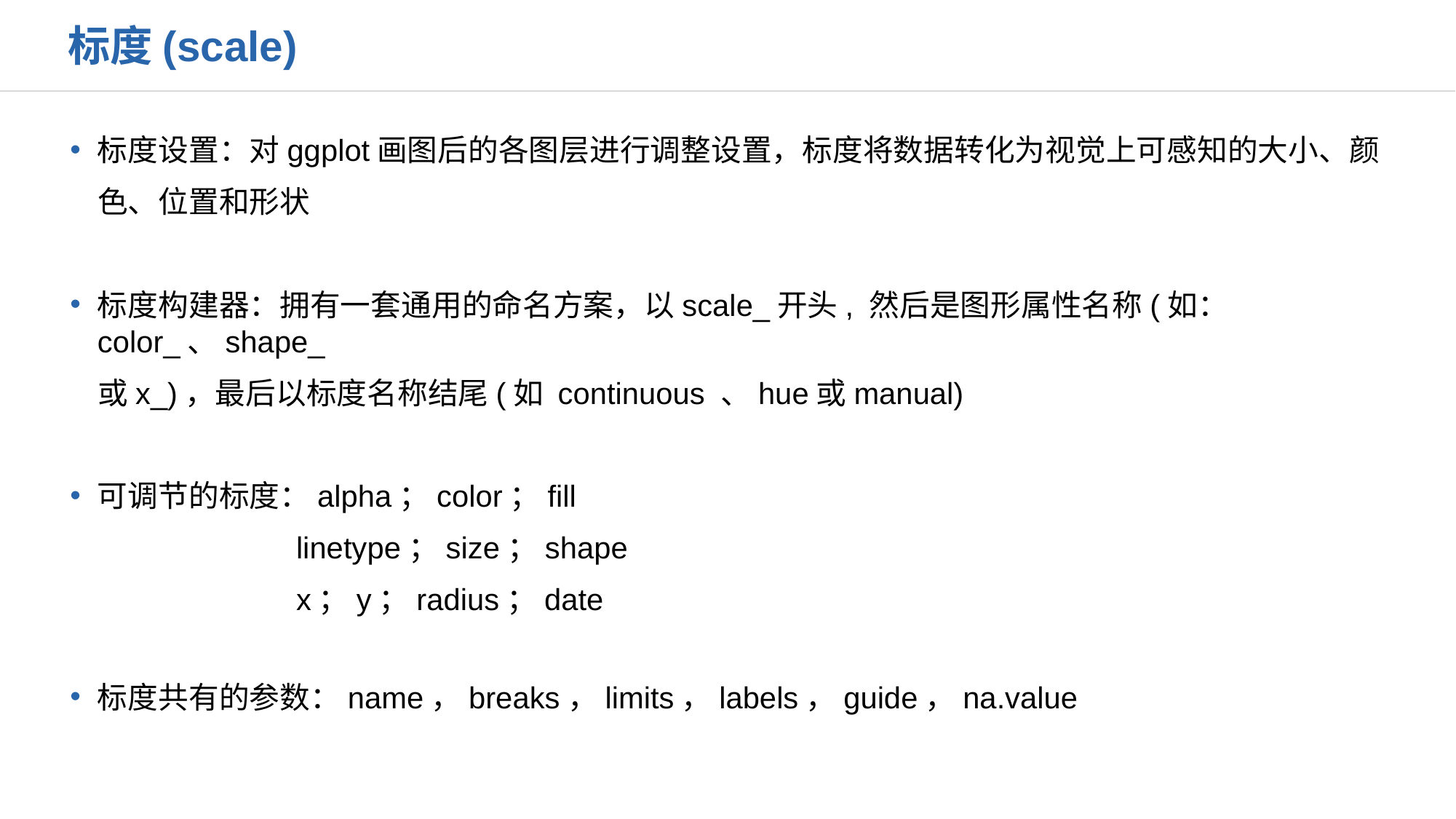

标度(scale)

标度设置：对ggplot画图后的各图层进行调整设置，标度将数据转化为视觉上可感知的大小、颜
   色、位置和形状

标度构建器：拥有一套通用的命名方案，以scale_开头, 然后是图形属性名称(如：color_、shape_
   或x_)，最后以标度名称结尾(如 continuous 、hue或manual)

可调节的标度：alpha；color；fill
                           linetype；size；shape
                           x；y；radius；date

标度共有的参数：name，breaks，limits，labels，guide，na.value